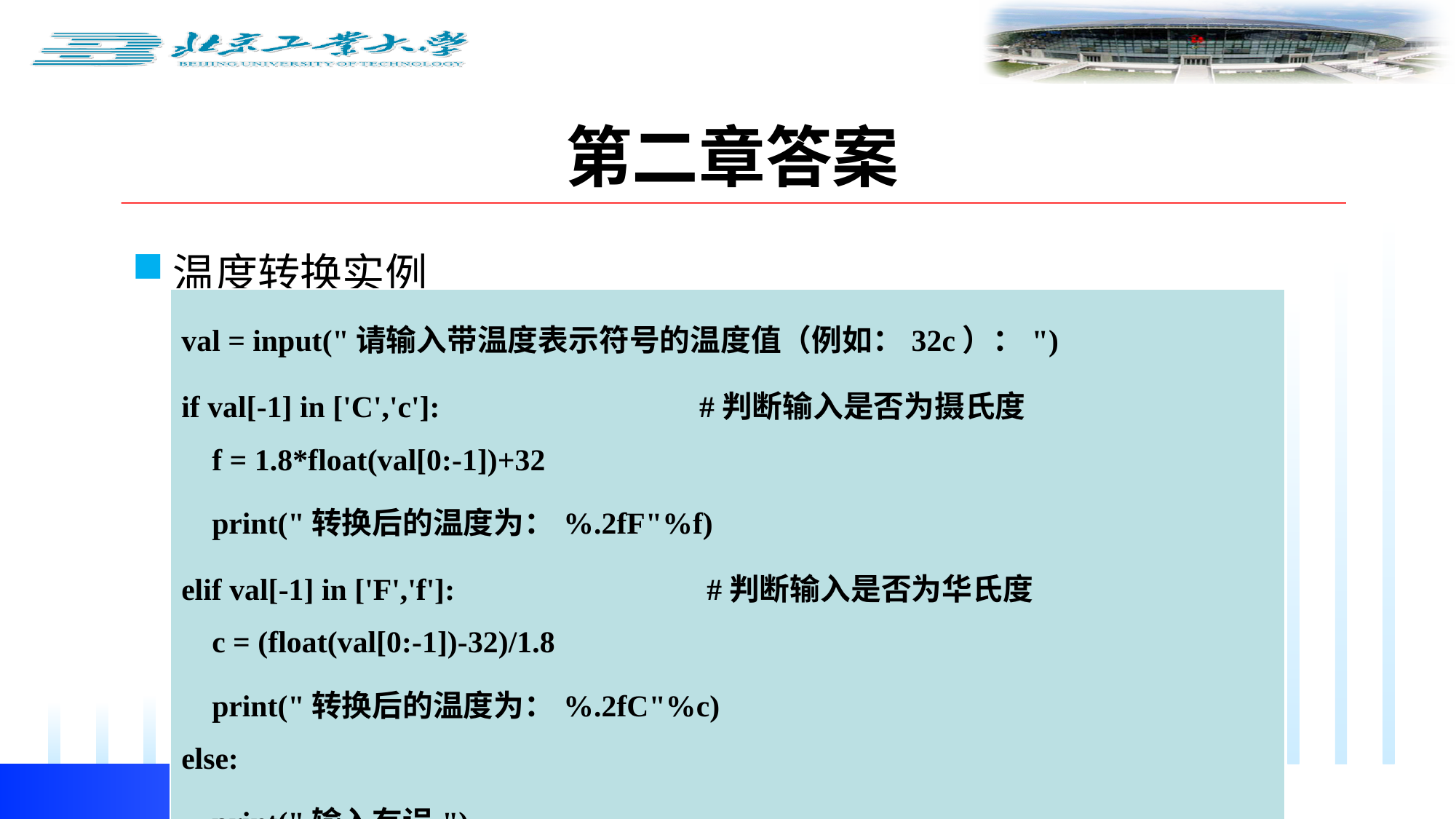

第二章答案
温度转换实例
| val = input("请输入带温度表示符号的温度值（例如：32c）：") if val[-1] in ['C','c']: #判断输入是否为摄氏度 f = 1.8\*float(val[0:-1])+32 print("转换后的温度为：%.2fF"%f) elif val[-1] in ['F','f']: #判断输入是否为华氏度 c = (float(val[0:-1])-32)/1.8 print("转换后的温度为：%.2fC"%c) else: print("输入有误") |
| --- |